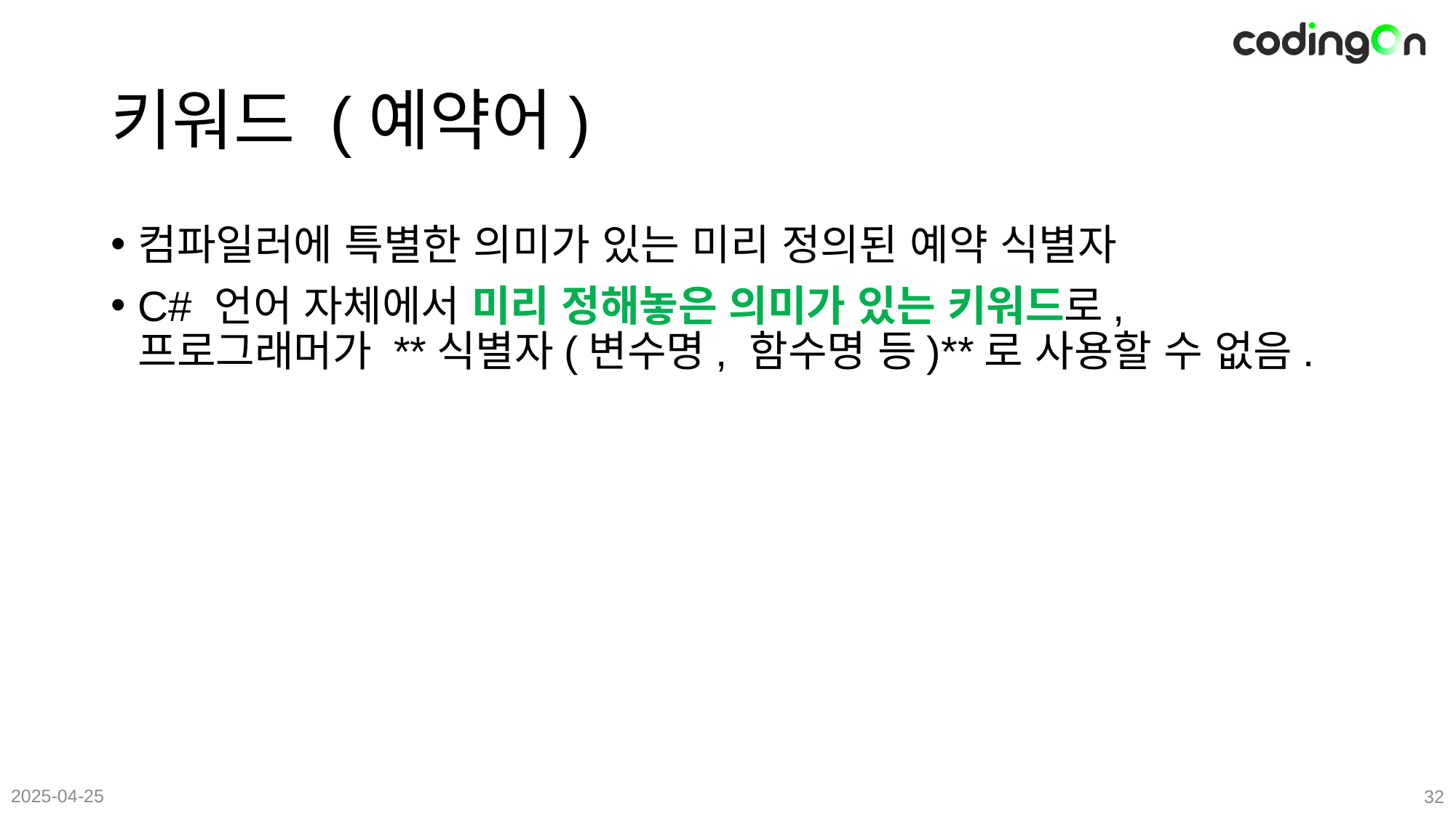

# 키워드 (예약어)
컴파일러에 특별한 의미가 있는 미리 정의된 예약 식별자
C# 언어 자체에서 미리 정해놓은 의미가 있는 키워드로,
프로그래머가 **식별자(변수명, 함수명 등)**로 사용할 수 없음.
2025-04-25
32